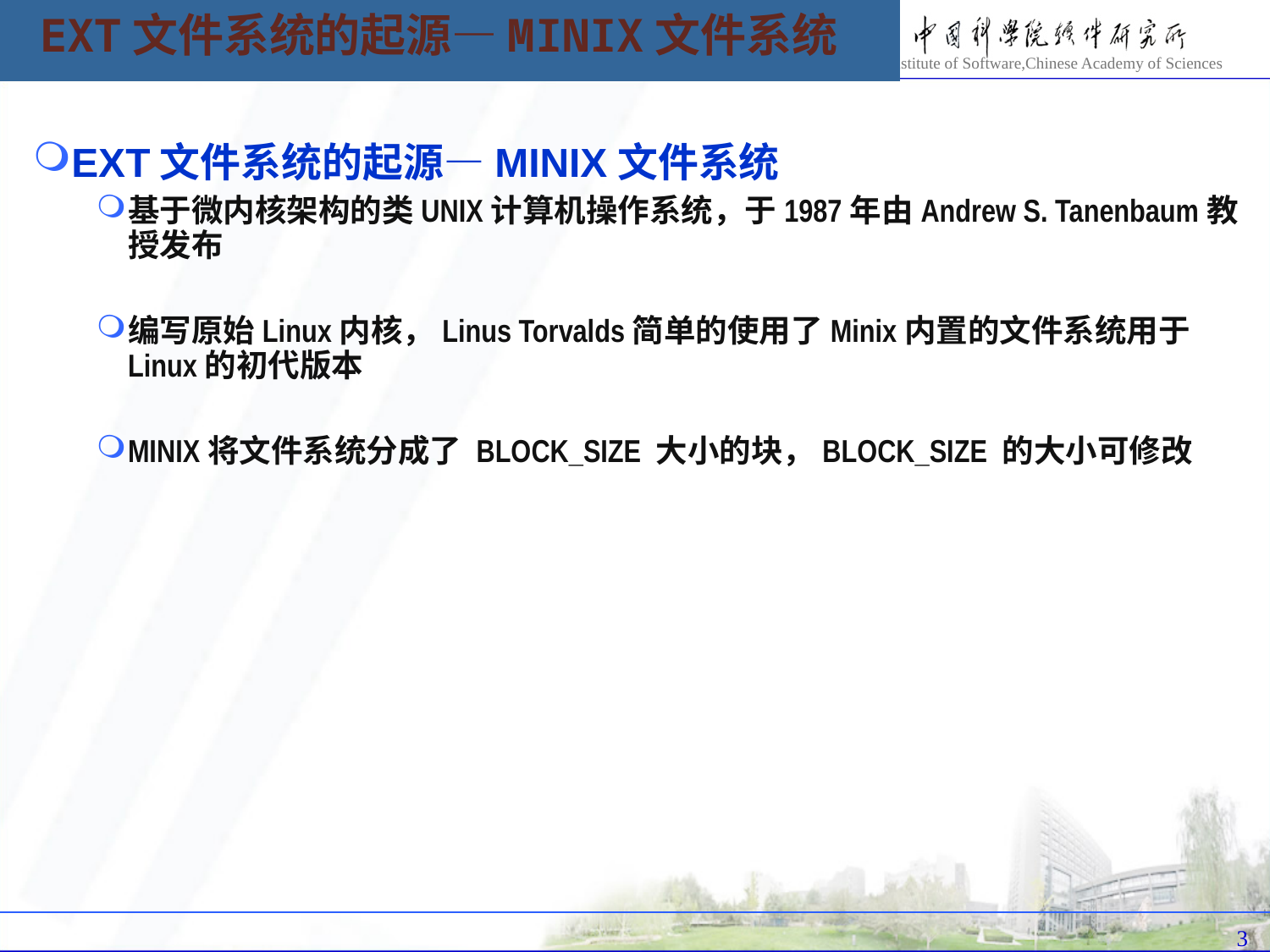

EXT文件系统的起源—MINIX文件系统
EXT文件系统的起源—MINIX文件系统
基于微内核架构的类UNIX计算机操作系统，于1987年由Andrew S. Tanenbaum教授发布

编写原始Linux内核，Linus Torvalds简单的使用了Minix内置的文件系统用于Linux的初代版本

MINIX将文件系统分成了 BLOCK_SIZE 大小的块，BLOCK_SIZE 的大小可修改

3